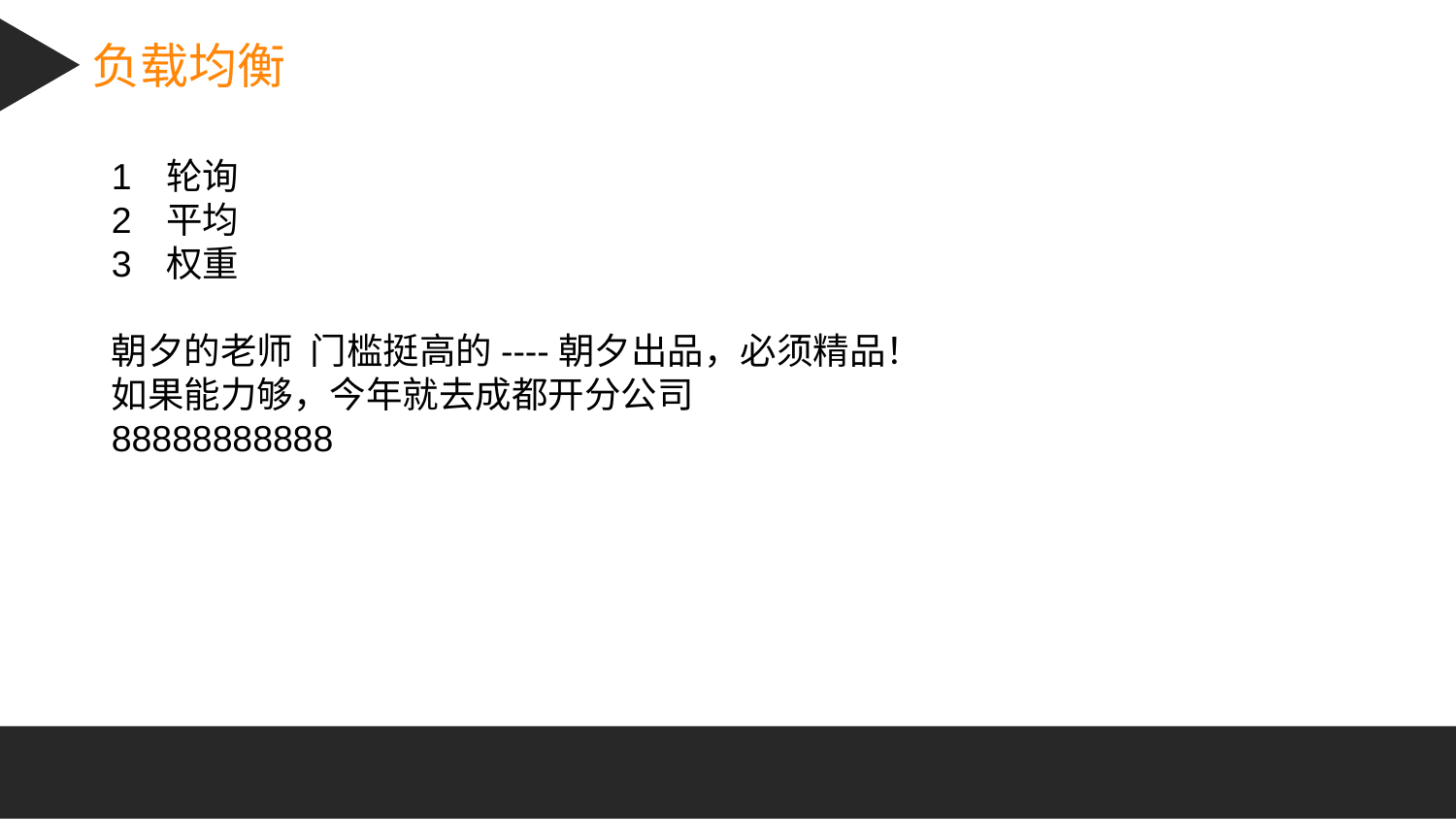

负载均衡
轮询
平均
权重

朝夕的老师  门槛挺高的----朝夕出品，必须精品！
如果能力够，今年就去成都开分公司
88888888888